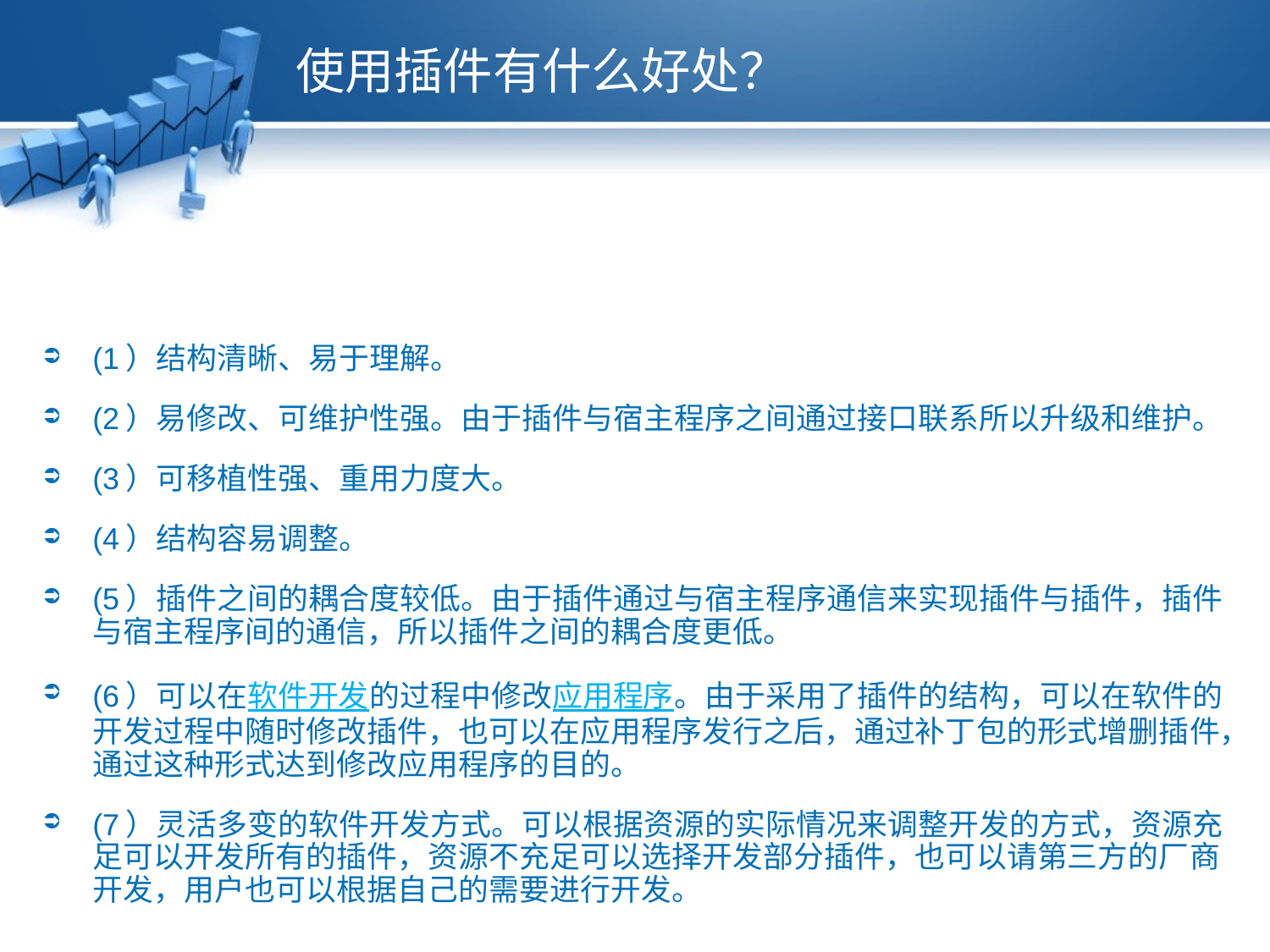

# 使用插件有什么好处？
(1）结构清晰、易于理解。
(2）易修改、可维护性强。由于插件与宿主程序之间通过接口联系所以升级和维护。
(3）可移植性强、重用力度大。
(4）结构容易调整。
(5）插件之间的耦合度较低。由于插件通过与宿主程序通信来实现插件与插件，插件与宿主程序间的通信，所以插件之间的耦合度更低。
(6）可以在软件开发的过程中修改应用程序。由于采用了插件的结构，可以在软件的开发过程中随时修改插件，也可以在应用程序发行之后，通过补丁包的形式增删插件，通过这种形式达到修改应用程序的目的。
(7）灵活多变的软件开发方式。可以根据资源的实际情况来调整开发的方式，资源充足可以开发所有的插件，资源不充足可以选择开发部分插件，也可以请第三方的厂商开发，用户也可以根据自己的需要进行开发。